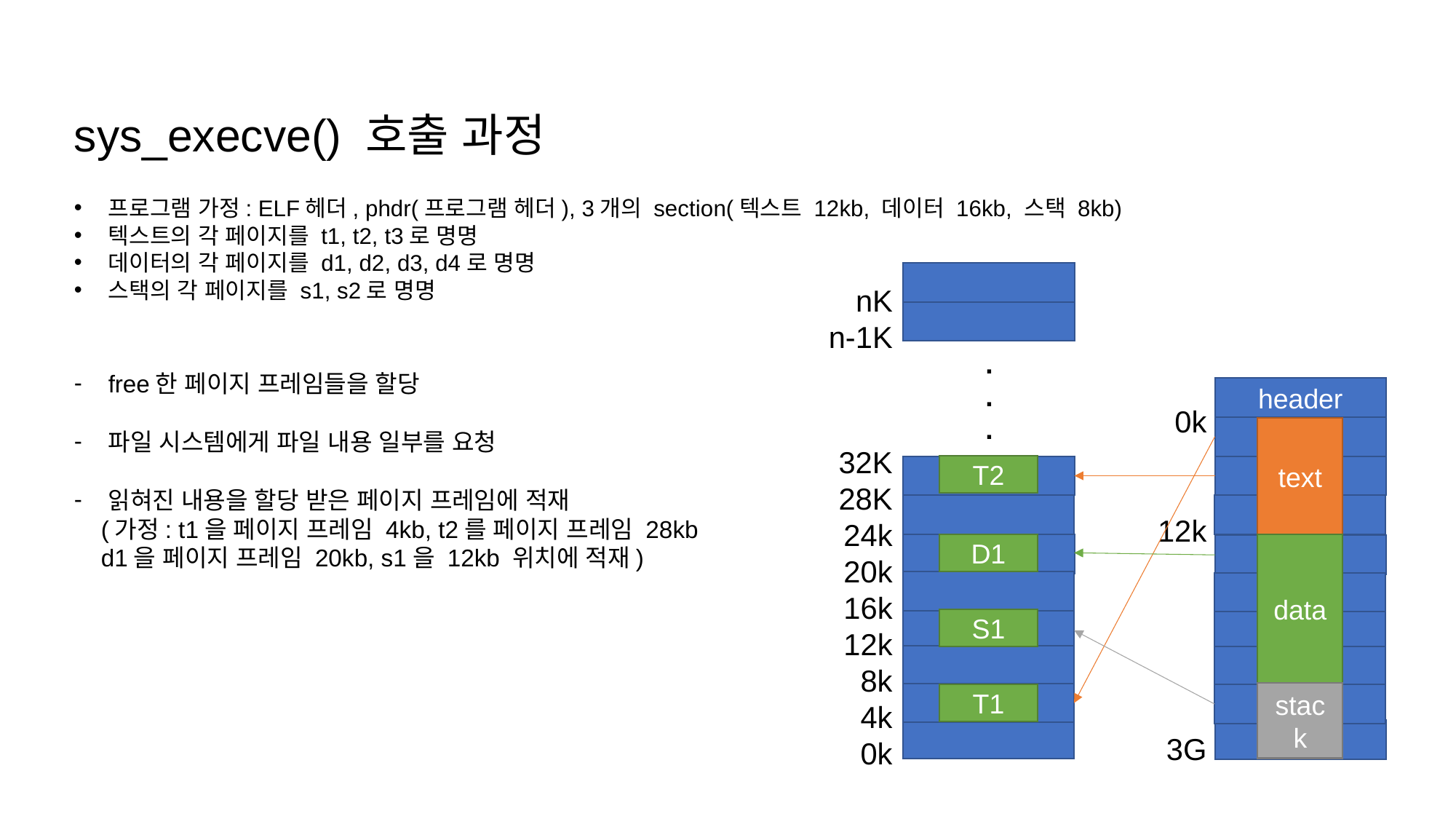

sys_execve() 호출 과정

프로그램 가정: ELF헤더, phdr(프로그램 헤더), 3개의 section(텍스트 12kb, 데이터 16kb, 스택 8kb)
텍스트의 각 페이지를 t1, t2, t3로 명명
데이터의 각 페이지를 d1, d2, d3, d4로 명명
스택의 각 페이지를 s1, s2로 명명

free한 페이지 프레임들을 할당

파일 시스템에게 파일 내용 일부를 요청

읽혀진 내용을 할당 받은 페이지 프레임에 적재
    (가정: t1을 페이지 프레임 4kb, t2를 페이지 프레임 28kb
    d1을 페이지 프레임 20kb, s1을 12kb 위치에 적재)

nK
n-1K

.
.
.
header
0k

12k

3G

text
32K
28K
24k
20k
16k
12k
8k
4k
0k
T2

data
D1

S1

stack

T1